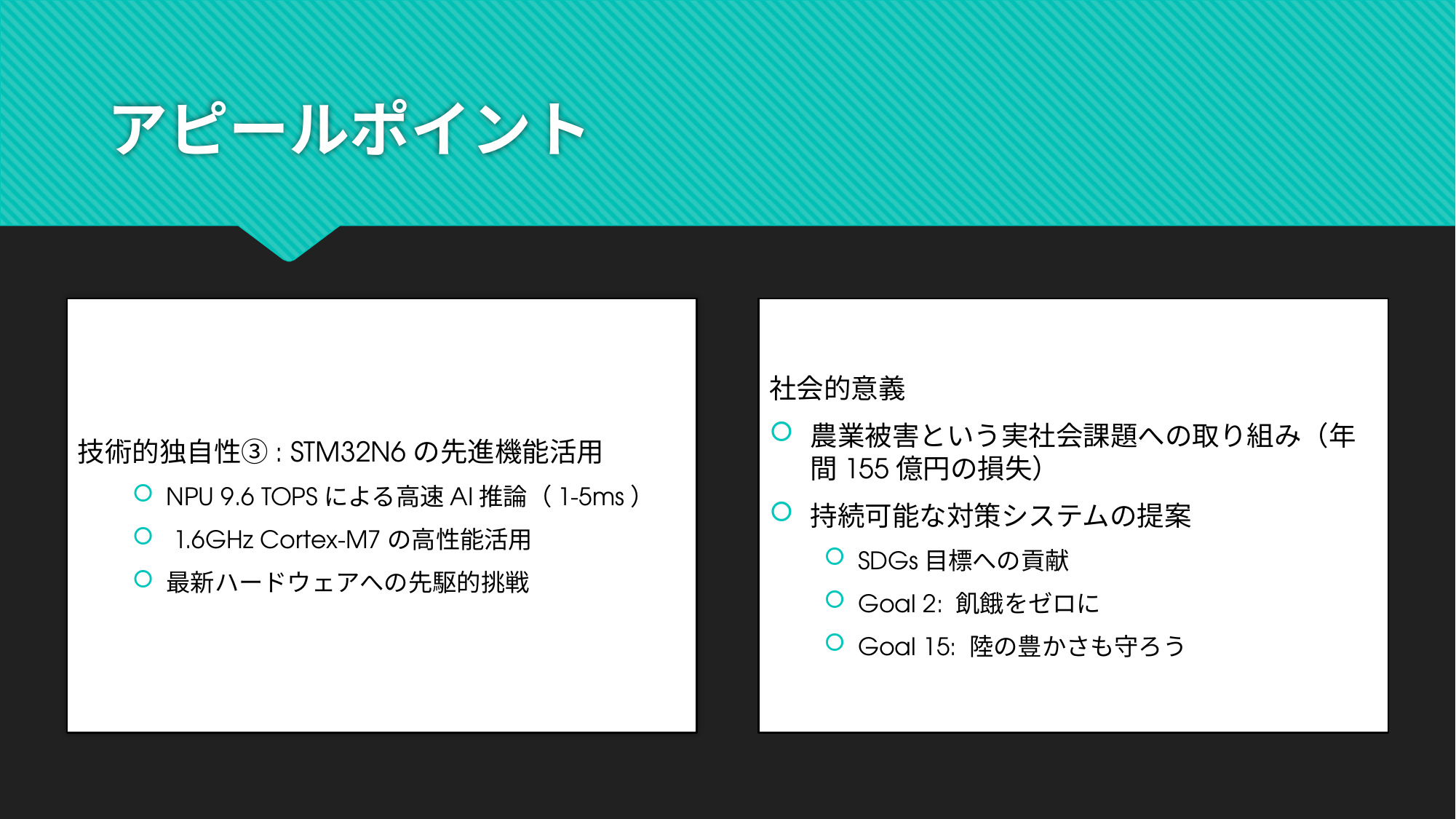

# アピールポイント
技術的独自性③: STM32N6の先進機能活用
NPU 9.6 TOPSによる高速AI推論（1-5ms）
 1.6GHz Cortex-M7の高性能活用
最新ハードウェアへの先駆的挑戦
社会的意義
農業被害という実社会課題への取り組み（年間155億円の損失）
持続可能な対策システムの提案
SDGs目標への貢献
Goal 2: 飢餓をゼロに
Goal 15: 陸の豊かさも守ろう